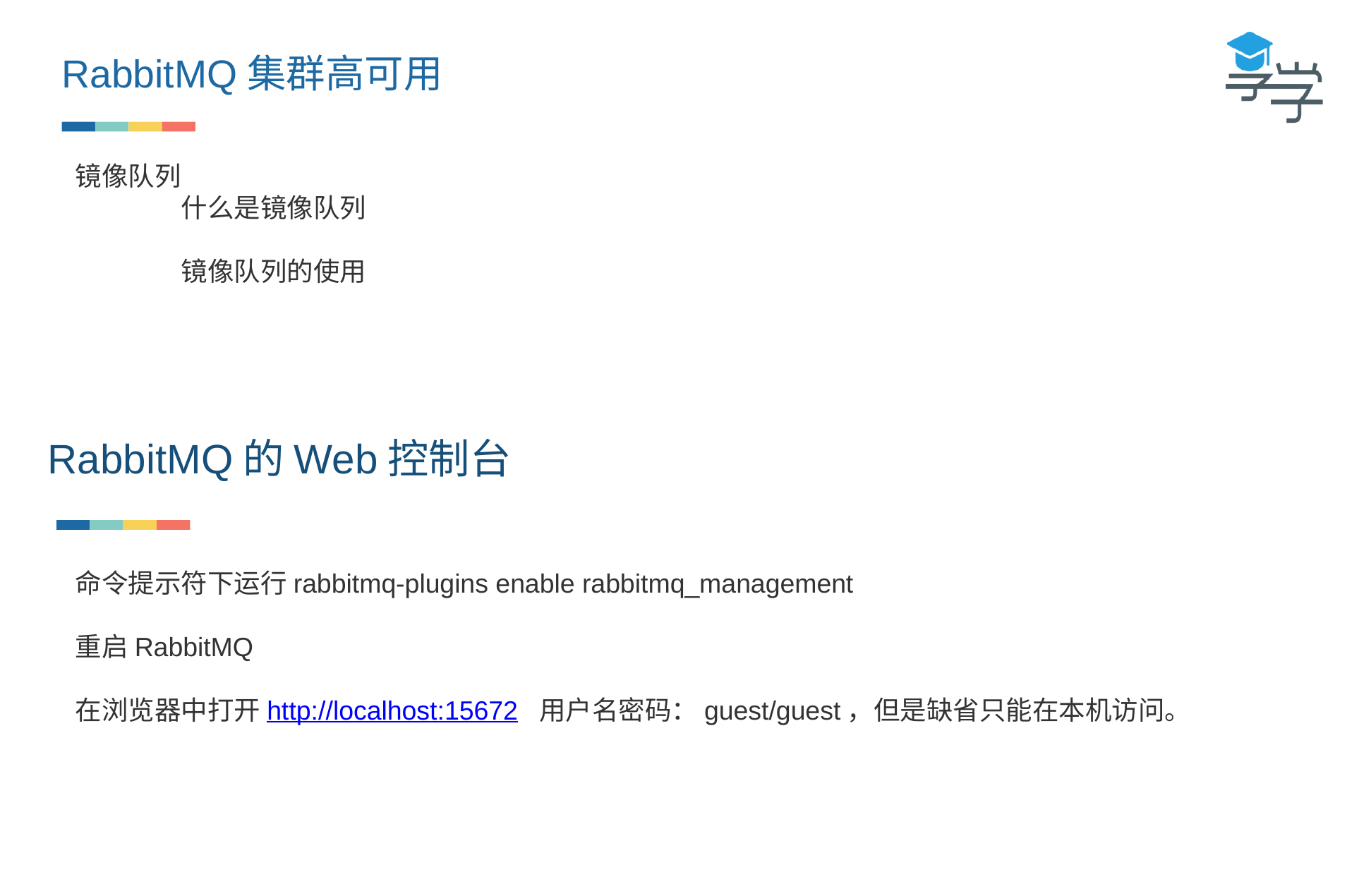

RabbitMQ集群高可用

镜像队列
	什么是镜像队列

	镜像队列的使用
RabbitMQ的Web控制台

命令提示符下运行rabbitmq-plugins enable rabbitmq_management

重启RabbitMQ

在浏览器中打开http://localhost:15672  用户名密码：guest/guest，但是缺省只能在本机访问。